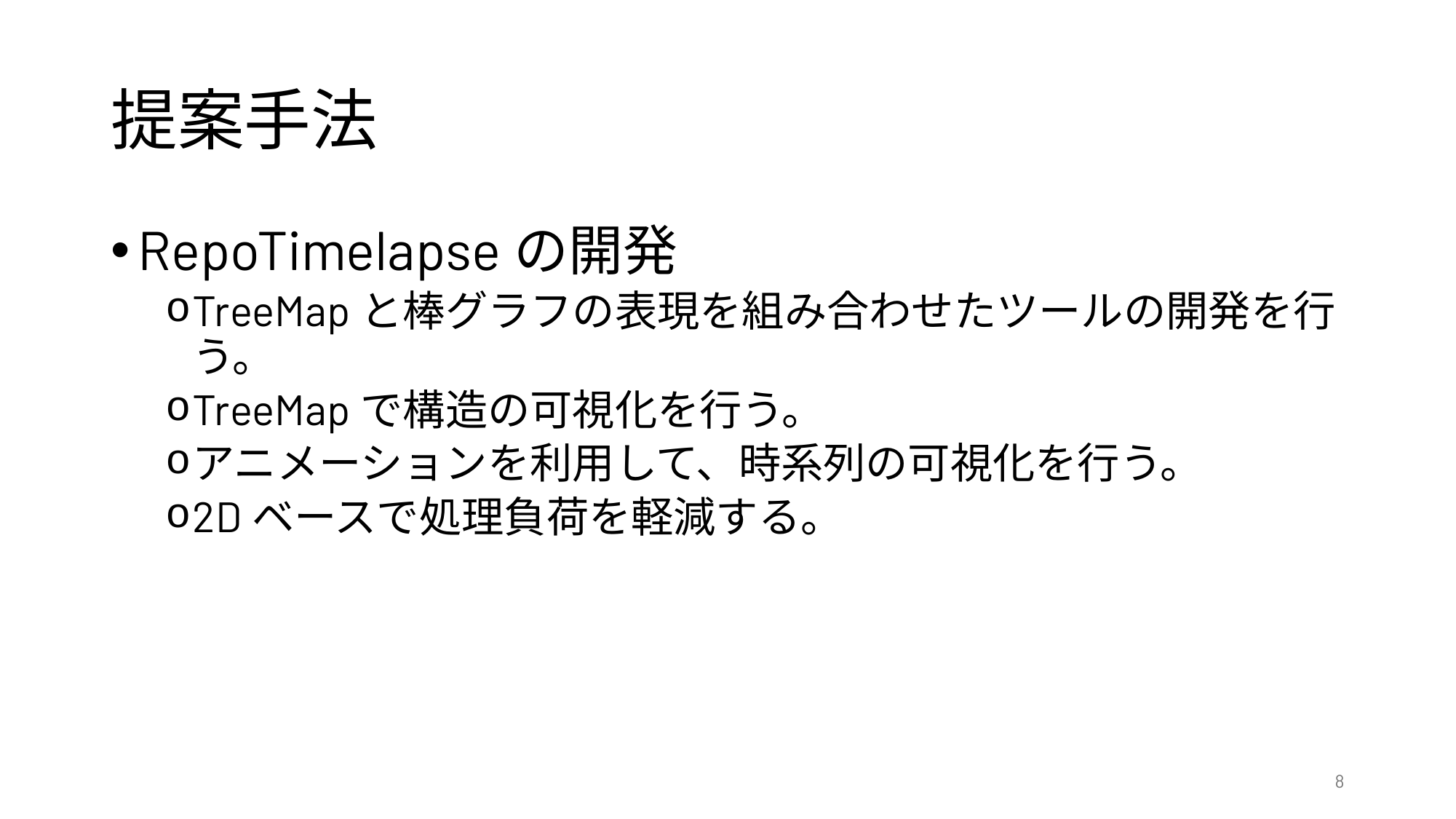

# 提案手法
RepoTimelapseの開発
TreeMapと棒グラフの表現を組み合わせたツールの開発を行う。
TreeMapで構造の可視化を行う。
アニメーションを利用して、時系列の可視化を行う。
2Dベースで処理負荷を軽減する。
8